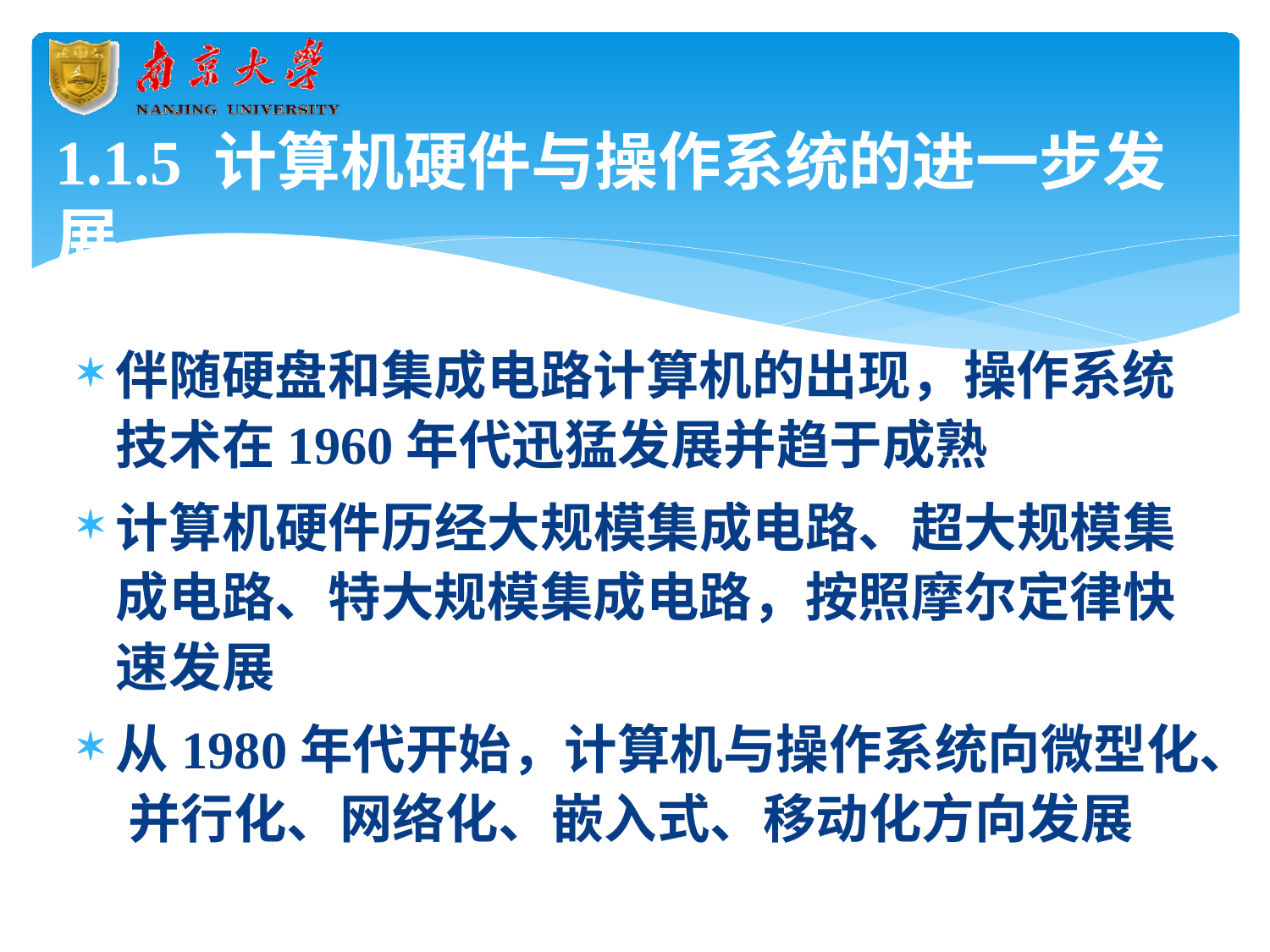

# 1.1.5 计算机硬件与操作系统的进一步发展
伴随硬盘和集成电路计算机的出现，操作系统 技术在1960年代迅猛发展并趋于成熟
计算机硬件历经大规模集成电路、超大规模集 成电路、特大规模集成电路，按照摩尔定律快 速发展
从1980年代开始，计算机与操作系统向微型化、 并行化、网络化、嵌入式、移动化方向发展